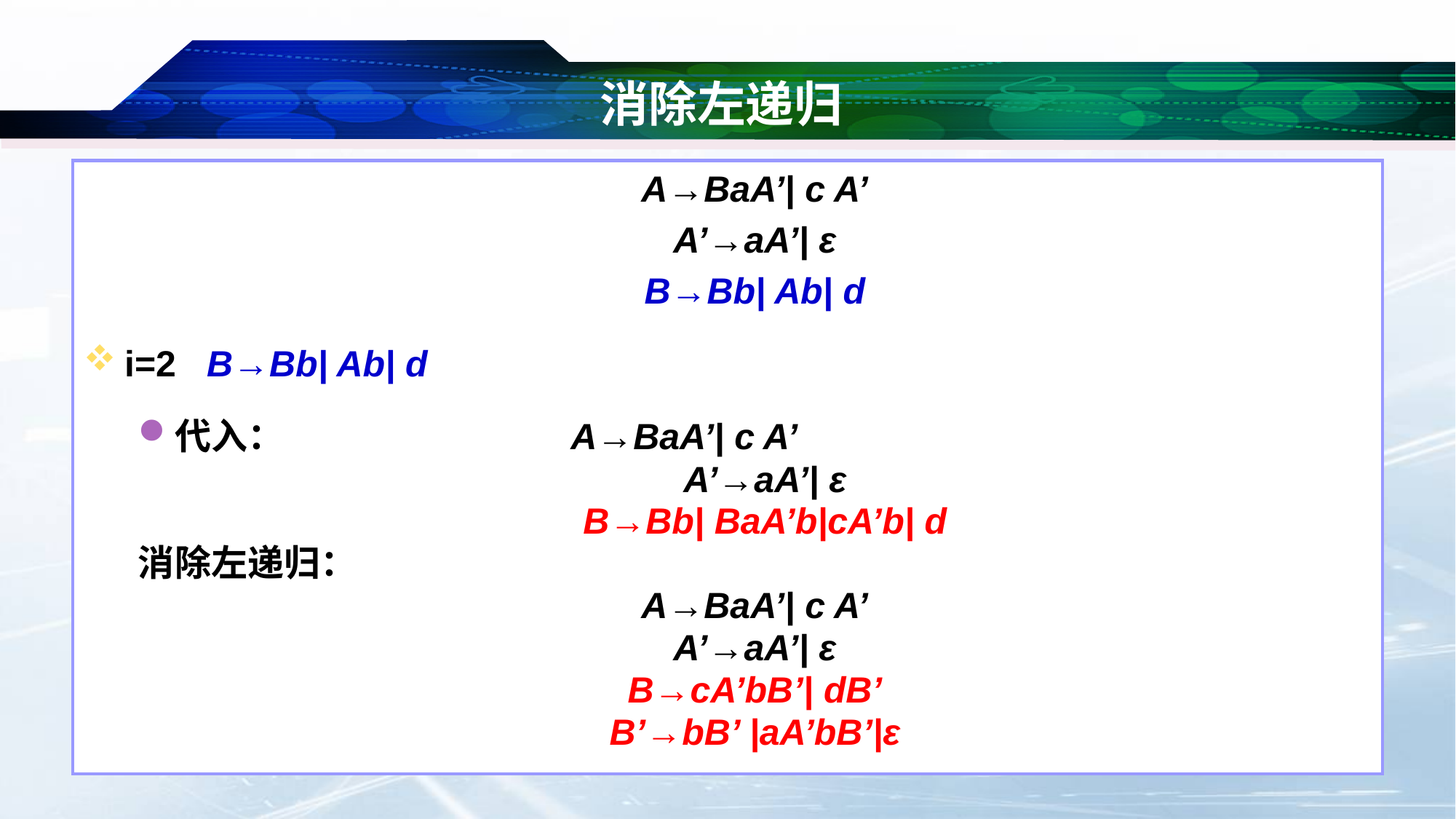

# 消除左递归
A→BaA’| c A’
A’→aA’| ε
B→Bb| Ab| d
i=2   B→Bb| Ab| d
代入：                                  A→BaA’| c A’
  A’→aA’| ε
  B→Bb| BaA’b|cA’b| d
消除左递归：
A→BaA’| c A’
A’→aA’| ε
B→cA’bB’| dB’
B’→bB’ |aA’bB’|ε